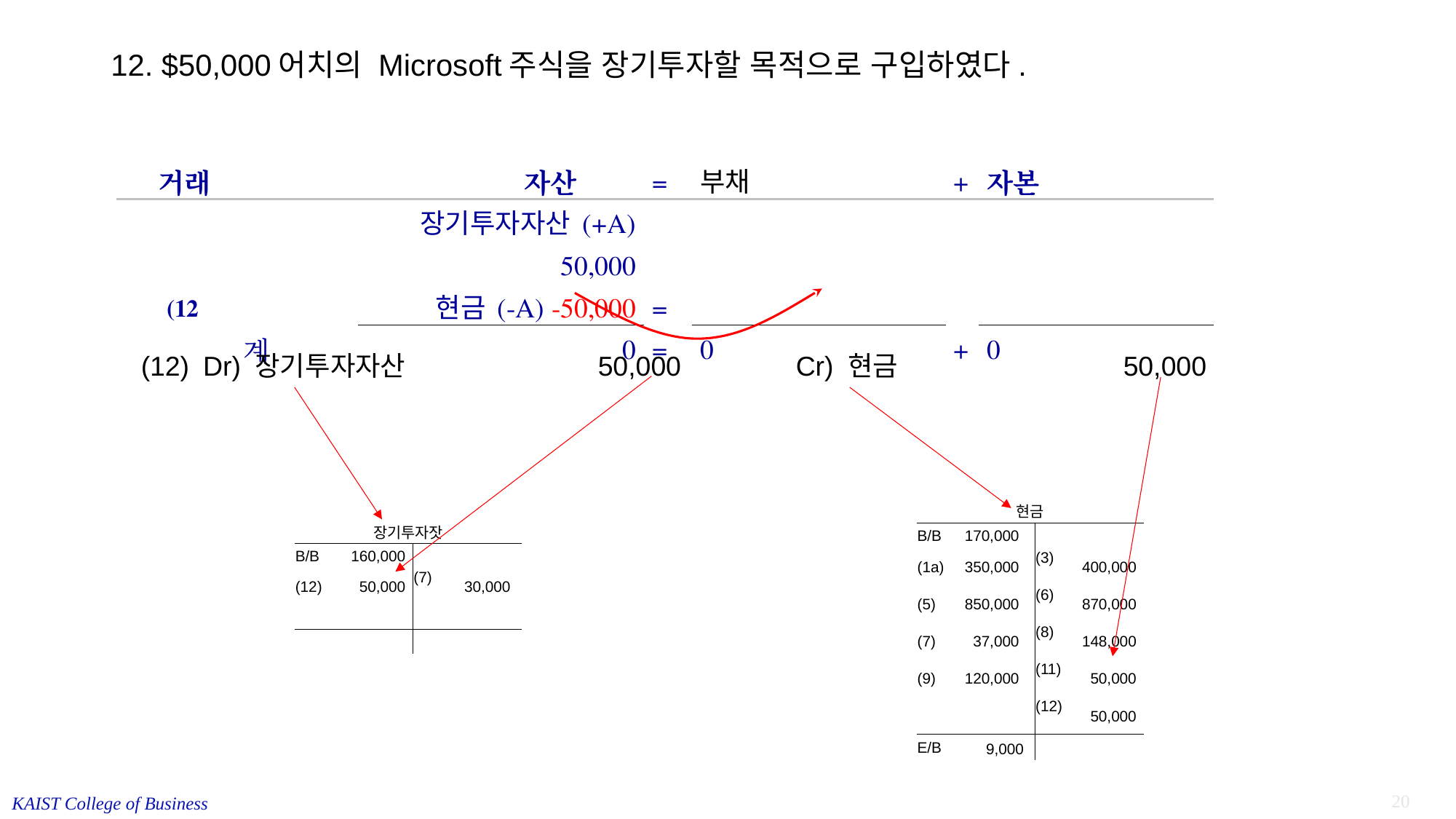

# 12. $50,000어치의 Microsoft주식을 장기투자할 목적으로 구입하였다.
|  |  |  |  |  |  |  |  |  |  |  |  |  |  |  |
| --- | --- | --- | --- | --- | --- | --- | --- | --- | --- | --- | --- | --- | --- | --- |
| 거래 |  |  |  |  |  | 자산 |  |  | = | 부채 | + | 자본 |  |  |
| (12 |  |  |  |  | 장기투자자산 (+A) 50,000 현금 (-A) -50,000 |  |  |  | = |  |  |  |  |  |
|  |  |  |  | 계 | 0 |  |  |  | = | 0 | + | 0 |  |  |
|  |  |  |  |  |  |  |  |  |  |  |  |  |  |  |

(12)	 Dr) 장기투자자산	   	50,000      		Cr) 현금	 		50,000
| 현금 |  |  |  |
| --- | --- | --- | --- |
| B/B | 170,000 |  |  |
| (1a) | 350,000 | (3) | 400,000 |
| (5) | 850,000 | (6) | 870,000 |
| (7) | 37,000 | (8) | 148,000 |
| (9) | 120,000 | (11) | 50,000 |
|  |  | (12) | 50,000 |
| E/B | 9,000 |  |  |
| 장기투자잣 |  |  |  |
| --- | --- | --- | --- |
| B/B | 160,000 |  |  |
| (12) | 50,000 | (7) | 30,000 |
|  |  |  |  |
|  |  |  |  |